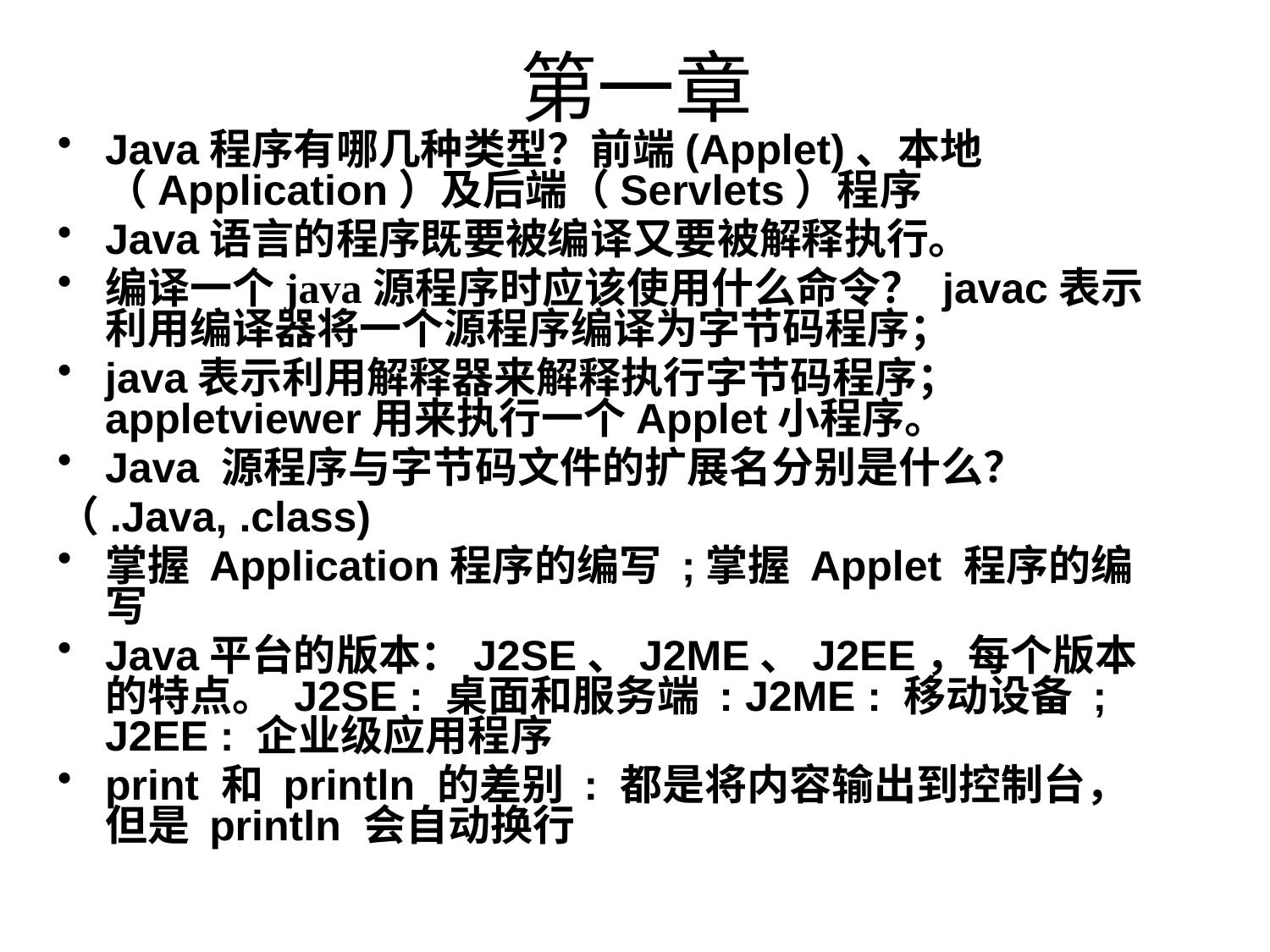

# 第一章
Java程序有哪几种类型？前端(Applet)、本地（Application）及后端（Servlets）程序
Java语言的程序既要被编译又要被解释执行。
编译一个java源程序时应该使用什么命令？ javac表示利用编译器将一个源程序编译为字节码程序；
java表示利用解释器来解释执行字节码程序；appletviewer用来执行一个Applet小程序。
Java 源程序与字节码文件的扩展名分别是什么？
（.Java, .class)
掌握 Application程序的编写 ;掌握 Applet 程序的编写
Java平台的版本：J2SE、J2ME、J2EE，每个版本的特点。 J2SE : 桌面和服务端 : J2ME : 移动设备 ; J2EE : 企业级应用程序
print 和 println 的差别 : 都是将内容输出到控制台， 但是 println 会自动换行